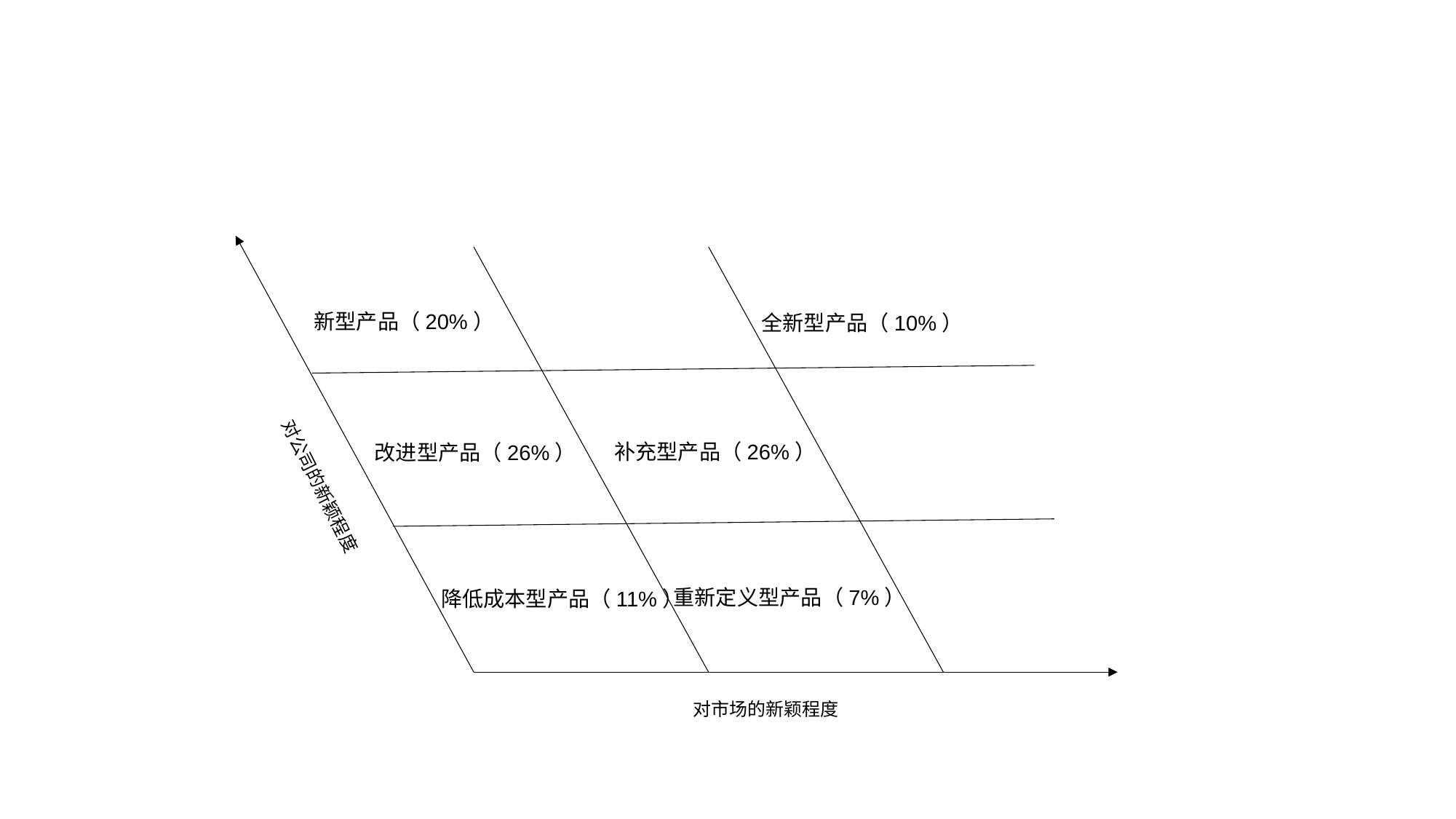

新型产品（20%）
全新型产品（10%）
补充型产品（26%）
改进型产品（26%）
对公司的新颖程度
重新定义型产品（7%）
降低成本型产品（11%）
对市场的新颖程度